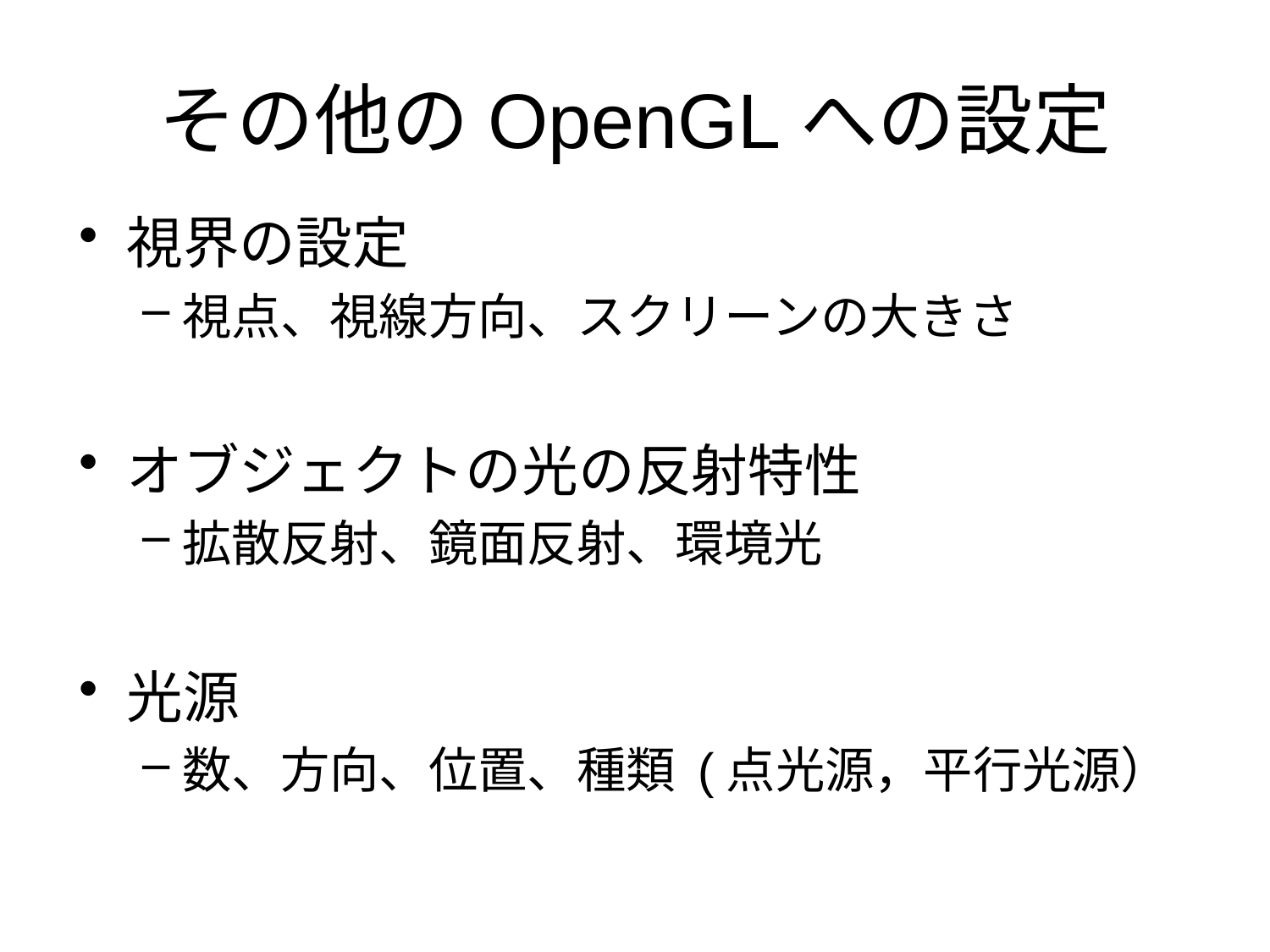

# その他のOpenGLへの設定
視界の設定
視点、視線方向、スクリーンの大きさ

オブジェクトの光の反射特性
拡散反射、鏡面反射、環境光

光源
数、方向、位置、種類 (点光源，平行光源）